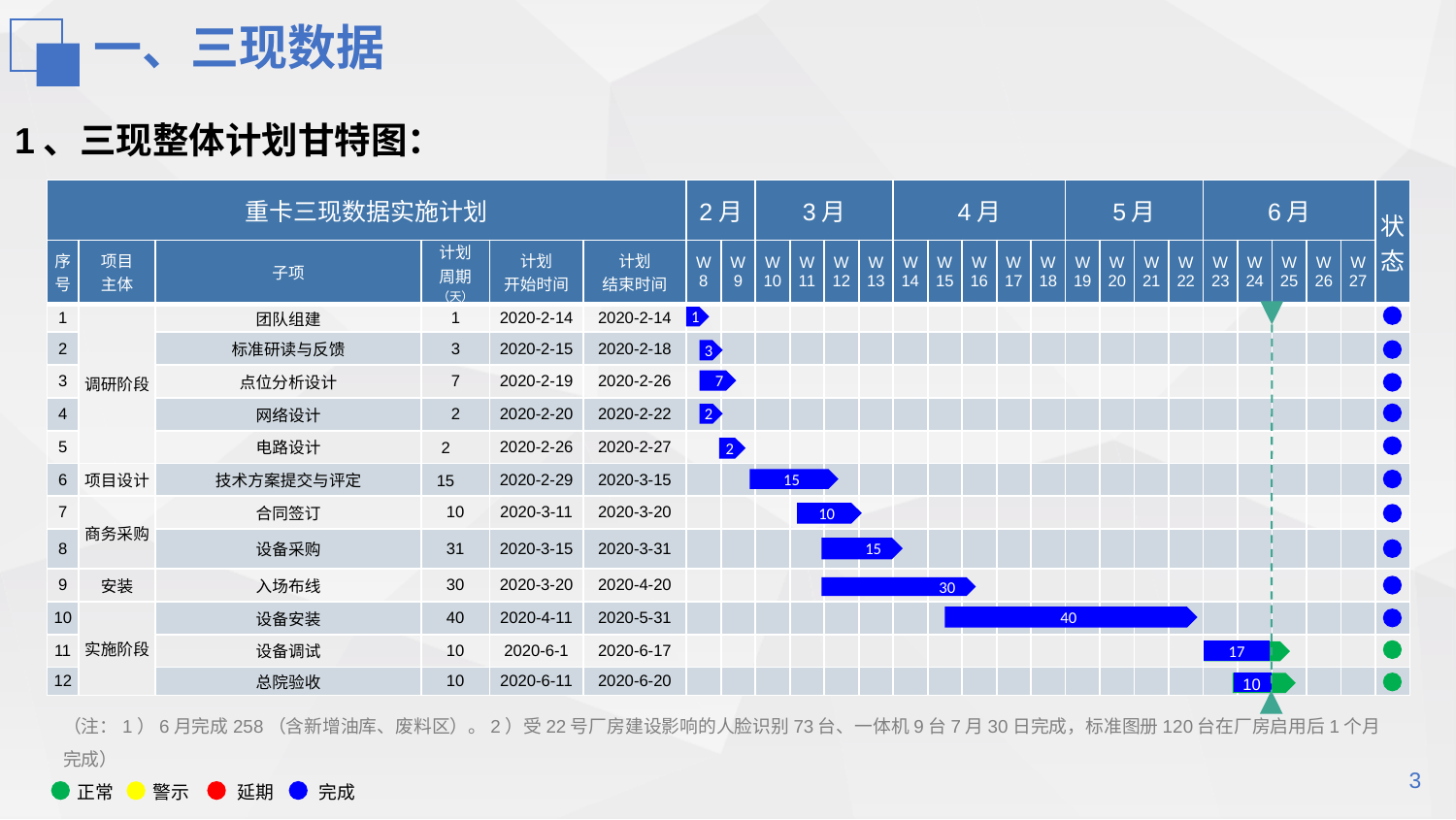

一、三现数据

1、三现整体计划甘特图：
| 重卡三现数据实施计划 |  |  |  |  |  | 2月 |  | 3月 |  |  |  | 4月 |  |  |  |  | 5月 |  |  |  | 6月 |  |  |  |  | 状态 |
| --- | --- | --- | --- | --- | --- | --- | --- | --- | --- | --- | --- | --- | --- | --- | --- | --- | --- | --- | --- | --- | --- | --- | --- | --- | --- | --- |
| 序号 | 项目 主体 | 子项 | 计划 周期（天） | 计划 开始时间 | 计划 结束时间 | W 8 | W 9 | W 10 | W 11 | W 12 | W 13 | W 14 | W 15 | W 16 | W 17 | W 18 | W 19 | W 20 | W 21 | W 22 | W 23 | W 24 | W 25 | W 26 | W 27 |  |
| 1 | 调研阶段 | 团队组建 | 1 | 2020-2-14 | 2020-2-14 |  |  |  |  |  |  |  |  |  |  |  |  |  |  |  |  |  |  |  |  |  |
| 2 |  | 标准研读与反馈 | 3 | 2020-2-15 | 2020-2-18 |  |  |  |  |  |  |  |  |  |  |  |  |  |  |  |  |  |  |  |  |  |
| 3 |  | 点位分析设计 | 7 | 2020-2-19 | 2020-2-26 |  |  |  |  |  |  |  |  |  |  |  |  |  |  |  |  |  |  |  |  |  |
| 4 |  | 网络设计 | 2 | 2020-2-20 | 2020-2-22 |  |  |  |  |  |  |  |  |  |  |  |  |  |  |  |  |  |  |  |  |  |
| 5 |  | 电路设计 | 2 | 2020-2-26 | 2020-2-27 |  |  |  |  |  |  |  |  |  |  |  |  |  |  |  |  |  |  |  |  |  |
| 6 | 项目设计 | 技术方案提交与评定 | 15 | 2020-2-29 | 2020-3-15 |  |  |  |  |  |  |  |  |  |  |  |  |  |  |  |  |  |  |  |  |  |
| 7 | 商务采购 | 合同签订 | 10 | 2020-3-11 | 2020-3-20 |  |  |  |  |  |  |  |  |  |  |  |  |  |  |  |  |  |  |  |  |  |
| 8 |  | 设备采购 | 31 | 2020-3-15 | 2020-3-31 |  |  |  |  |  |  |  |  |  |  |  |  |  |  |  |  |  |  |  |  |  |
| 9 | 安装 | 入场布线 | 30 | 2020-3-20 | 2020-4-20 |  |  |  |  |  |  |  |  |  |  |  |  |  |  |  |  |  |  |  |  |  |
| 10 | 实施阶段 | 设备安装 | 40 | 2020-4-11 | 2020-5-31 |  |  |  |  |  |  |  |  |  |  |  |  |  |  |  |  |  |  |  |  |  |
| 11 |  | 设备调试 | 10 | 2020-6-1 | 2020-6-17 |  |  |  |  |  |  |  |  |  |  |  |  |  |  |  |  |  |  |  |  |  |
| 12 |  | 总院验收 | 10 | 2020-6-11 | 2020-6-20 |  |  |  |  |  |  |  |  |  |  |  |  |  |  |  |  |  |  |  |  |  |

1

3
7

2

2

15

10
15

30
40

17
10

（注：1）6月完成258（含新增油库、废料区）。2）受22号厂房建设影响的人脸识别73台、一体机9台7月30日完成，标准图册120台在厂房启用后1个月完成）
3
完成
警示
延期
正常